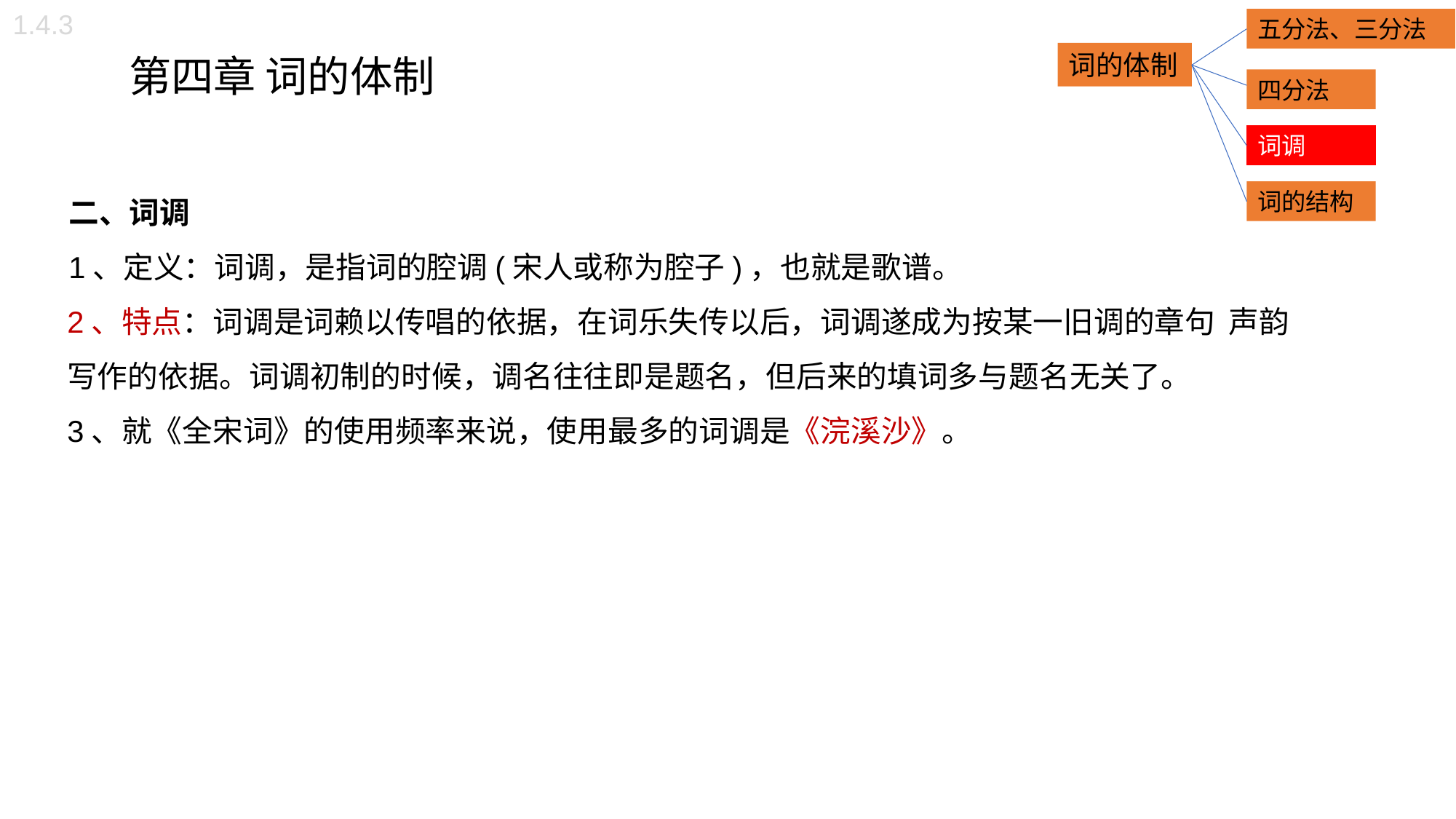

1.4.3
五分法、三分法
词的体制
第四章 词的体制
四分法
词调
二、词调
1、定义：词调，是指词的腔调(宋人或称为腔子)，也就是歌谱。
2、特点：词调是词赖以传唱的依据，在词乐失传以后，词调遂成为按某一旧调的章句  声韵写作的依据。词调初制的时候，调名往往即是题名，但后来的填词多与题名无关了。
3、就《全宋词》的使用频率来说，使用最多的词调是《浣溪沙》。
词的结构